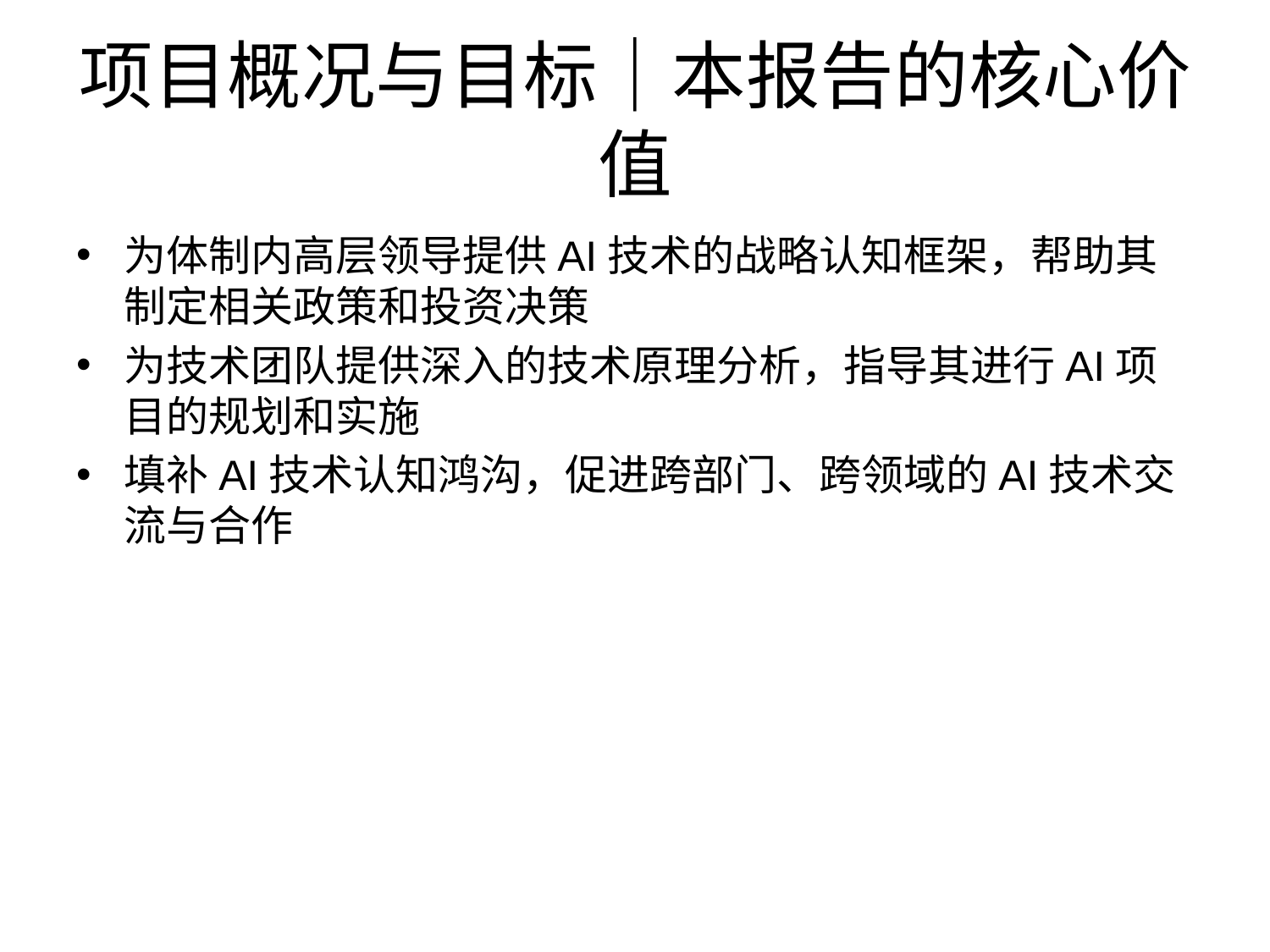

# 项目概况与目标｜本报告的核心价值
为体制内高层领导提供AI技术的战略认知框架，帮助其制定相关政策和投资决策
为技术团队提供深入的技术原理分析，指导其进行AI项目的规划和实施
填补AI技术认知鸿沟，促进跨部门、跨领域的AI技术交流与合作